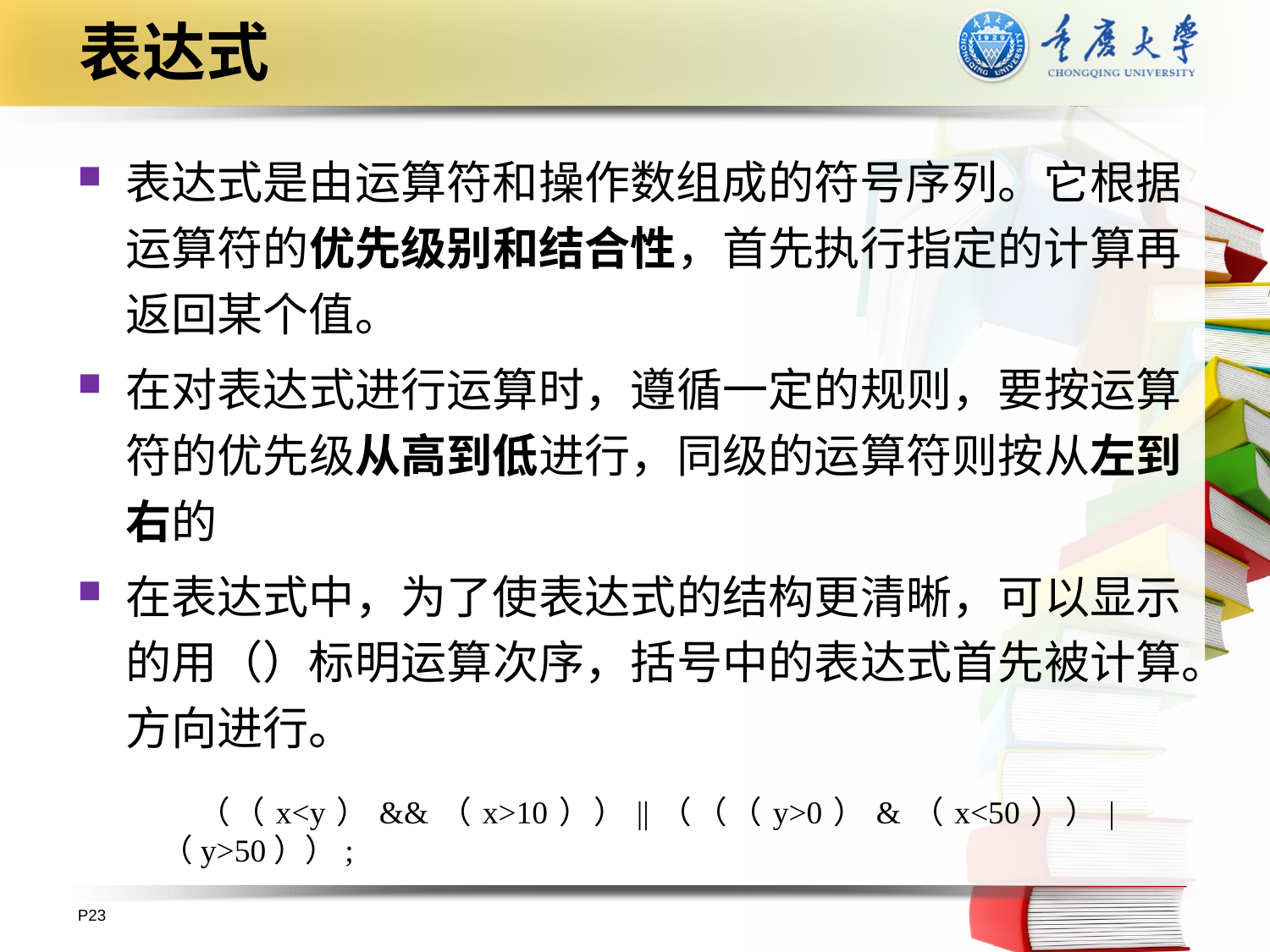

# 表达式
表达式是由运算符和操作数组成的符号序列。它根据运算符的优先级别和结合性，首先执行指定的计算再返回某个值。
在对表达式进行运算时，遵循一定的规则，要按运算符的优先级从高到低进行，同级的运算符则按从左到右的
在表达式中，为了使表达式的结构更清晰，可以显示的用（）标明运算次序，括号中的表达式首先被计算。方向进行。
（（x<y）&&（x>10））||（（（y>0）&（x<50））|（y>50））;
P23